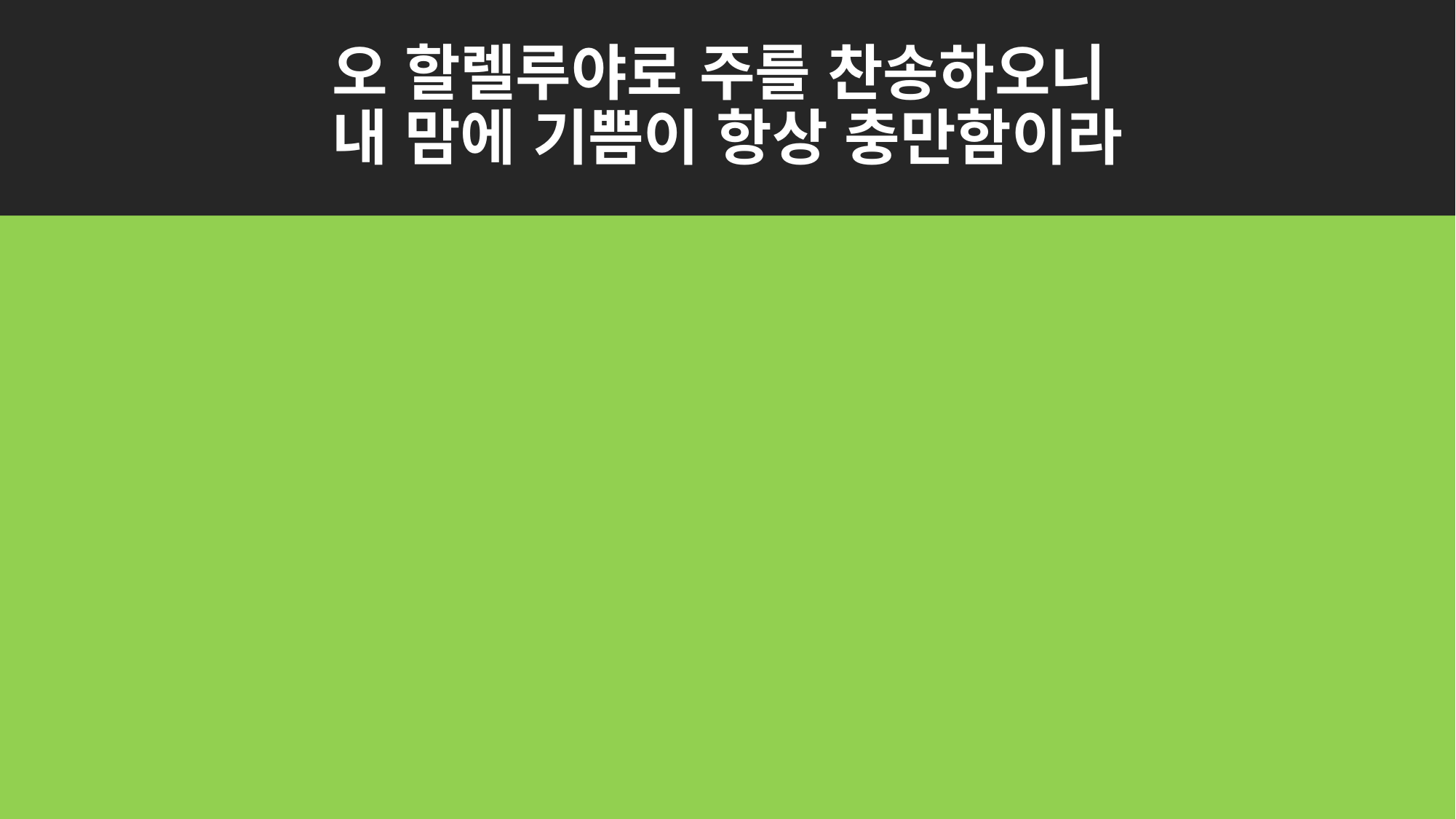

# 오 할렐루야로 주를 찬송하오니 내 맘에 기쁨이 항상 충만함이라